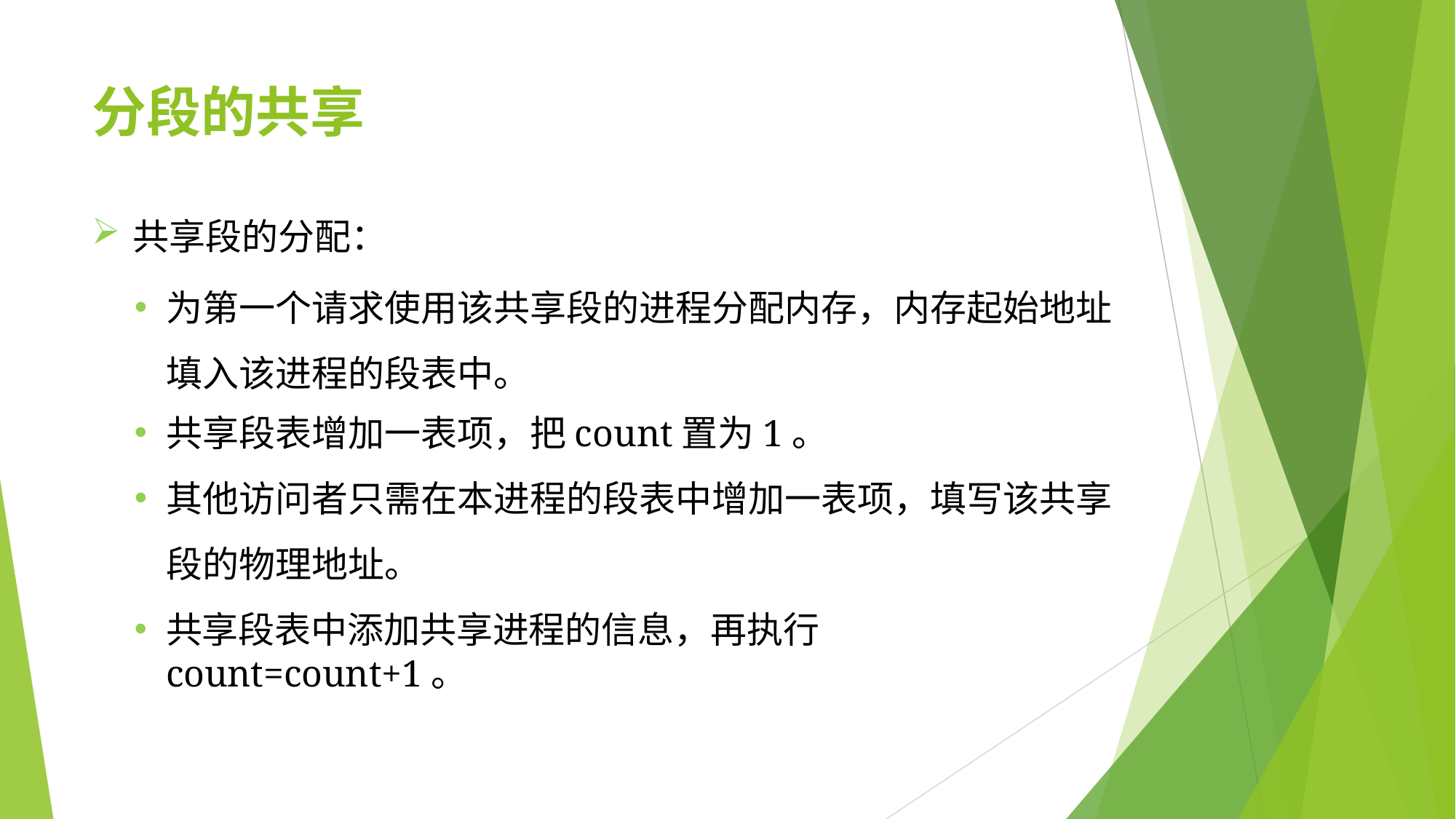

# 分段的共享
共享段的分配：
为第一个请求使用该共享段的进程分配内存，内存起始地址 填入该进程的段表中。
共享段表增加一表项，把count置为1。
其他访问者只需在本进程的段表中增加一表项，填写该共享 段的物理地址。
共享段表中添加共享进程的信息，再执行count=count+1。